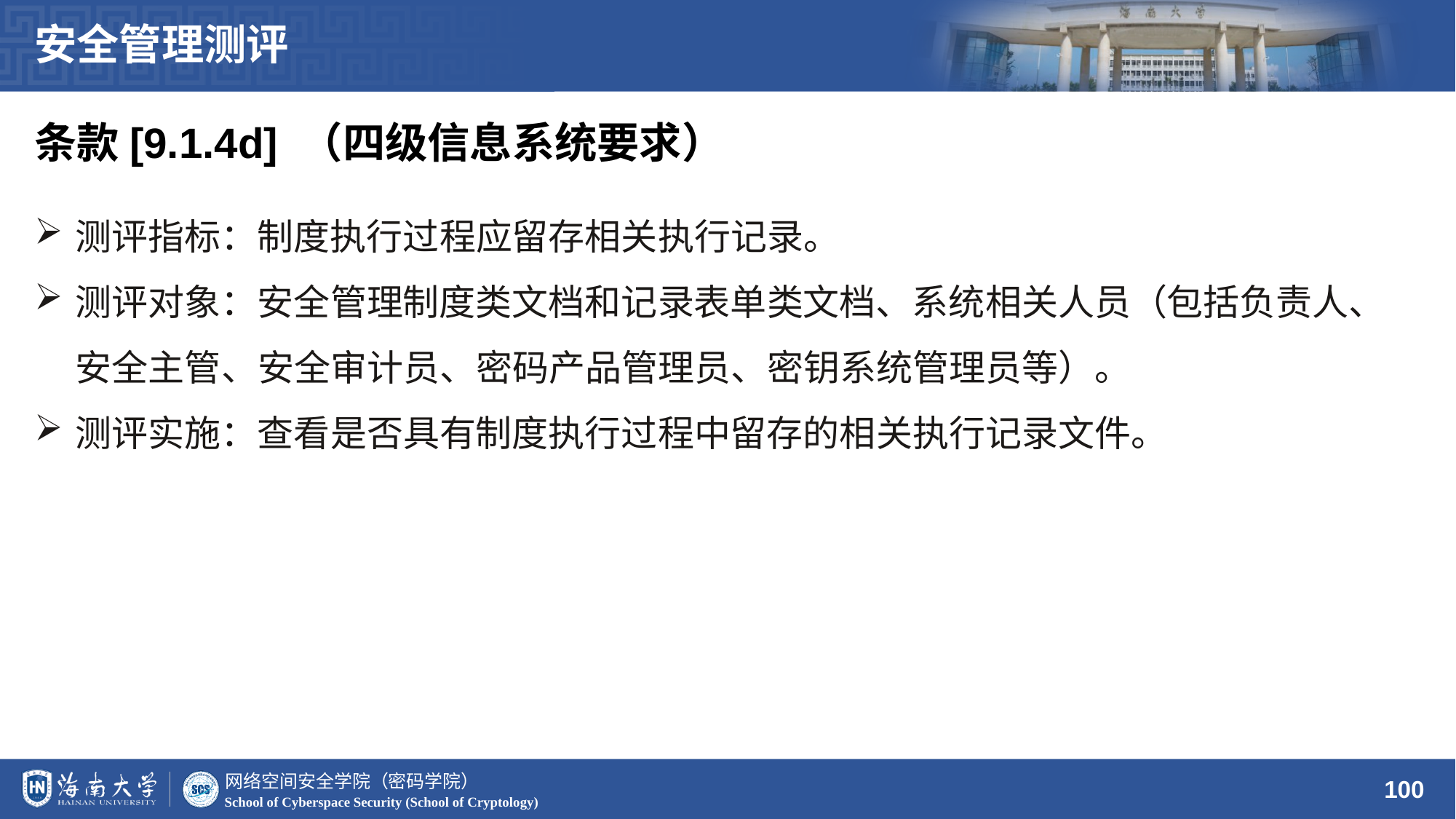

安全管理测评
条款[9.1.4d] （四级信息系统要求）
测评指标：制度执行过程应留存相关执行记录。
测评对象：安全管理制度类文档和记录表单类文档、系统相关人员（包括负责人、安全主管、安全审计员、密码产品管理员、密钥系统管理员等）。
测评实施：查看是否具有制度执行过程中留存的相关执行记录文件。
100